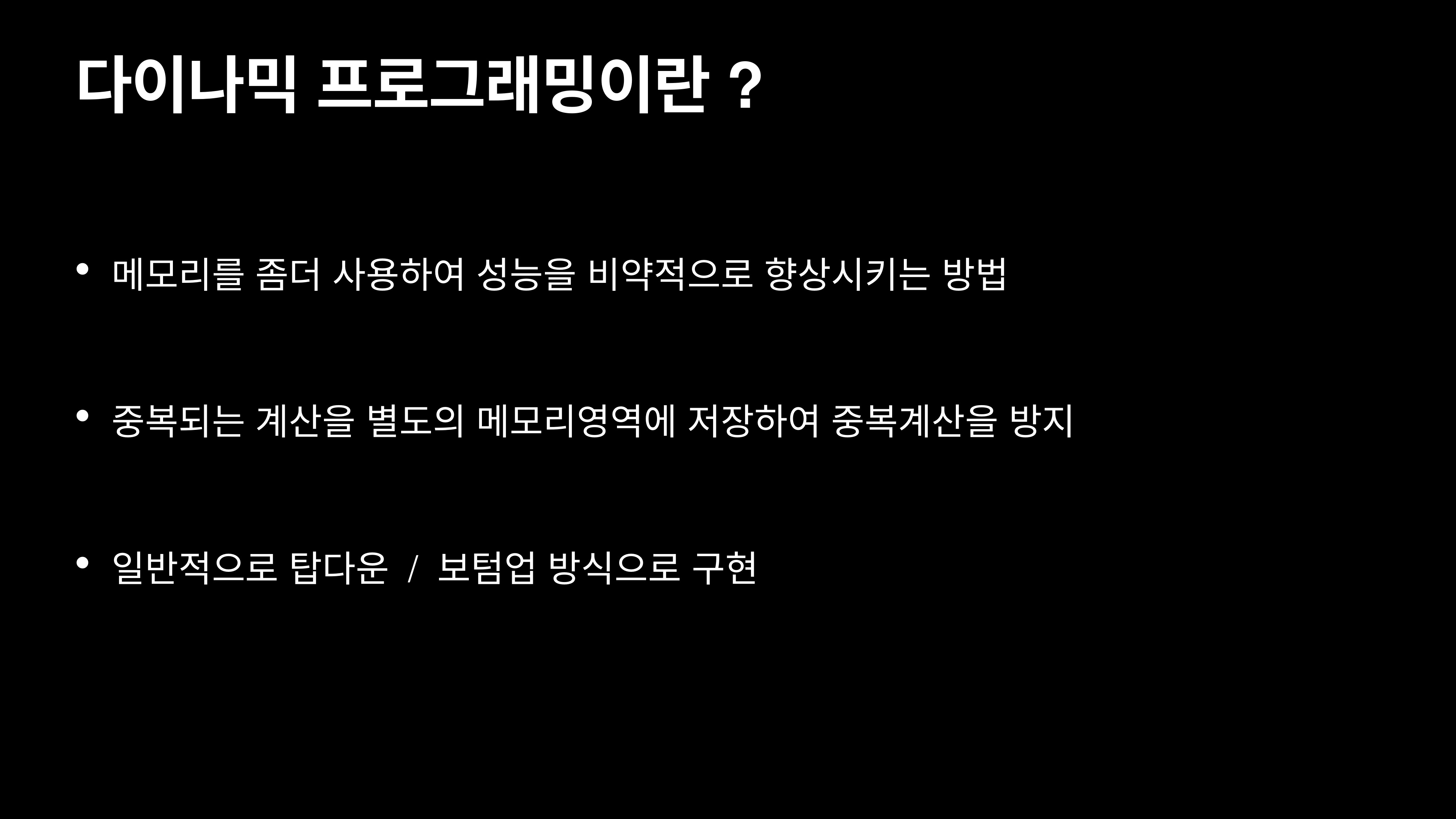

# 다이나믹 프로그래밍이란?

메모리를 좀더 사용하여 성능을 비약적으로 향상시키는 방법

중복되는 계산을 별도의 메모리영역에 저장하여 중복계산을 방지

일반적으로 탑다운 / 보텀업 방식으로 구현